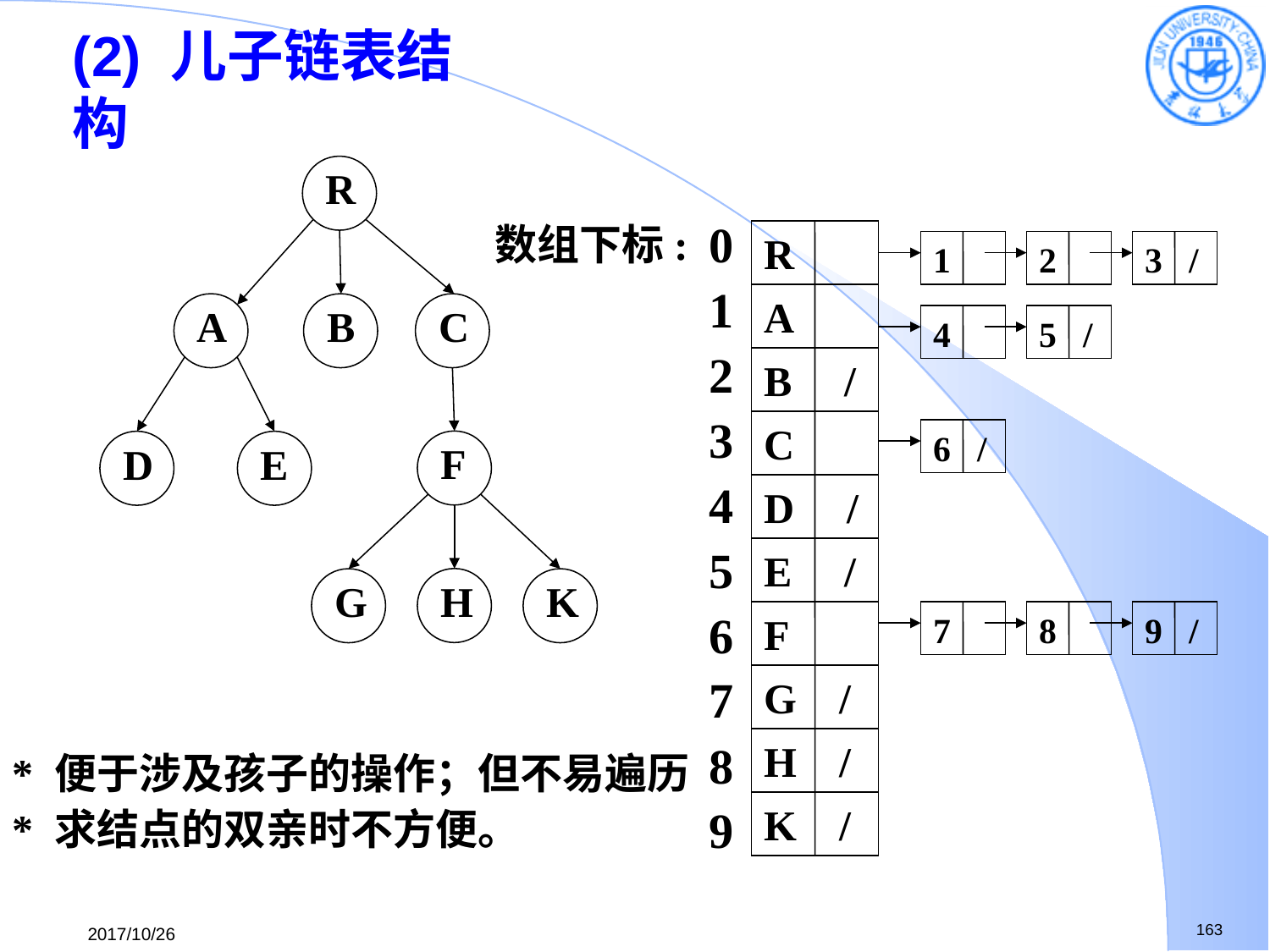

# (2) 儿子链表结构

R

A

B

C

F

D

E

H

G

K
0
1
2
3
4
5
6
7
8
9
数组下标:
R

1

2

3   /

A

4

5   /

B     /

C

6   /

D     /

E     /

F

7

8

9   /

G    /

H    /

K    /
* 便于涉及孩子的操作；但不易遍历
* 求结点的双亲时不方便。